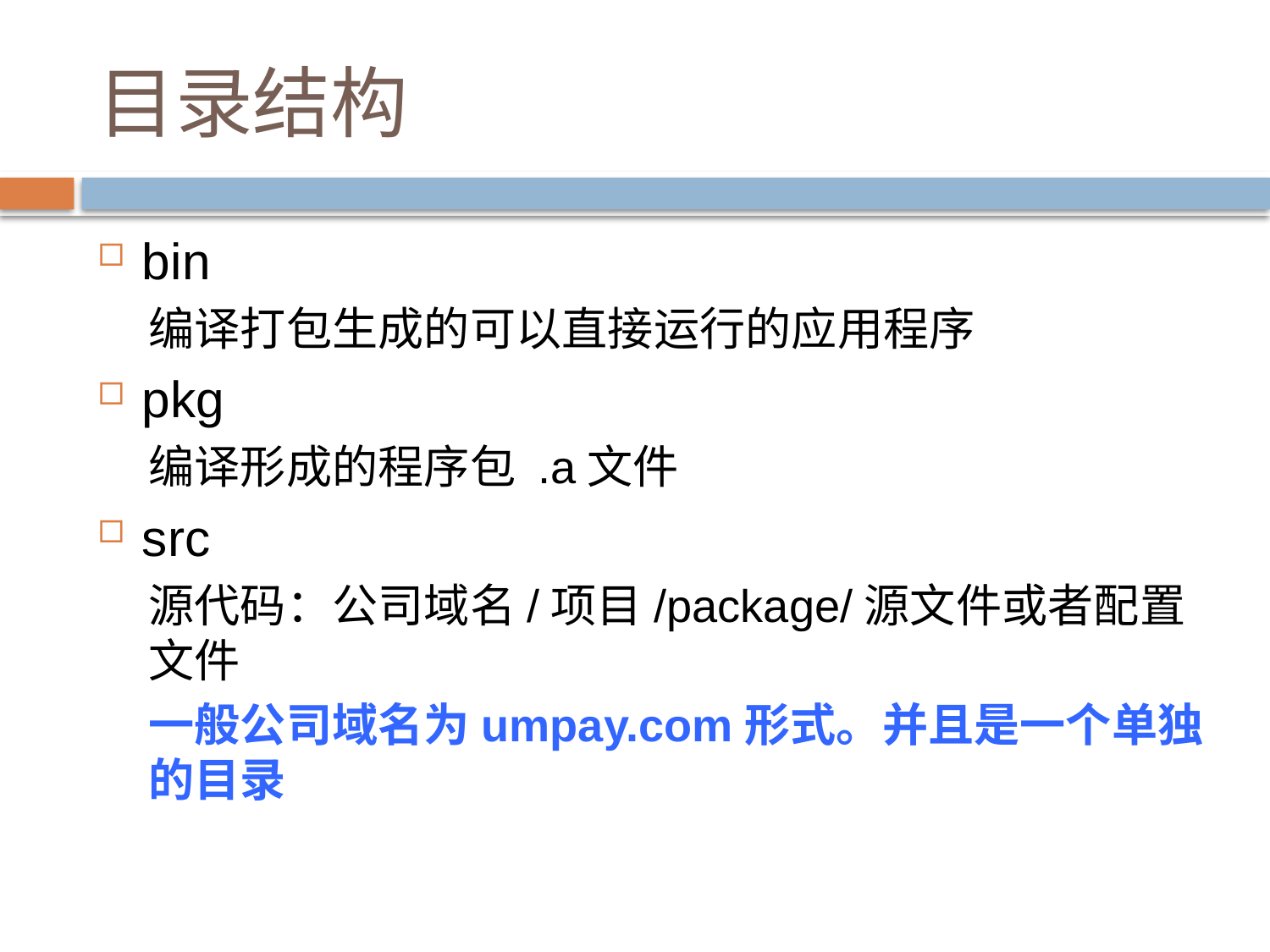

# 目录结构
bin
编译打包生成的可以直接运行的应用程序
pkg
编译形成的程序包 .a文件
src
源代码：公司域名/项目/package/源文件或者配置文件
一般公司域名为umpay.com形式。并且是一个单独的目录